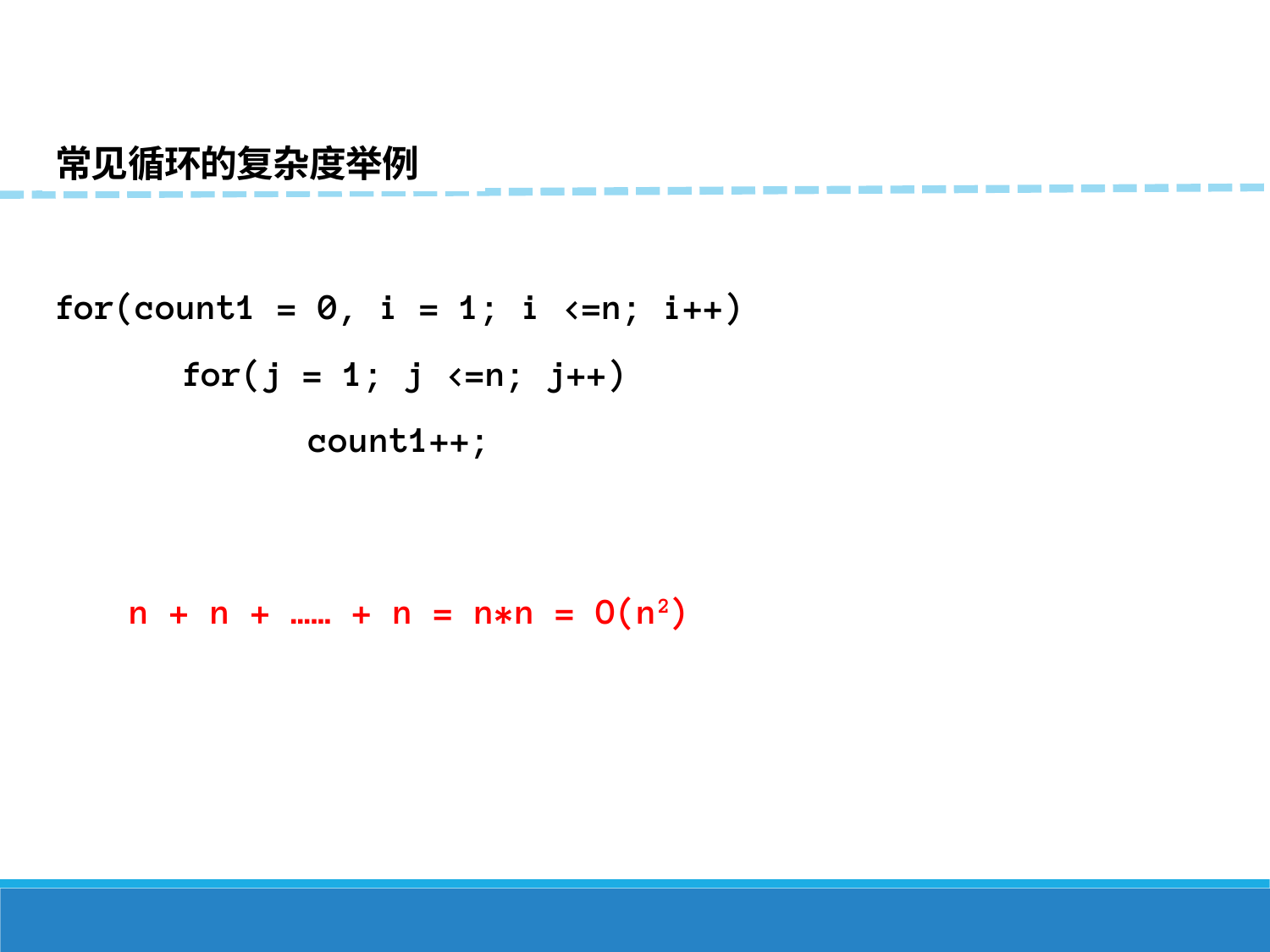

常见循环的复杂度举例
for(count1 = 0, i = 1; i <=n; i++)
	for(j = 1; j <=n; j++)
		count1++;
n + n + …… + n = n*n = O(n2)